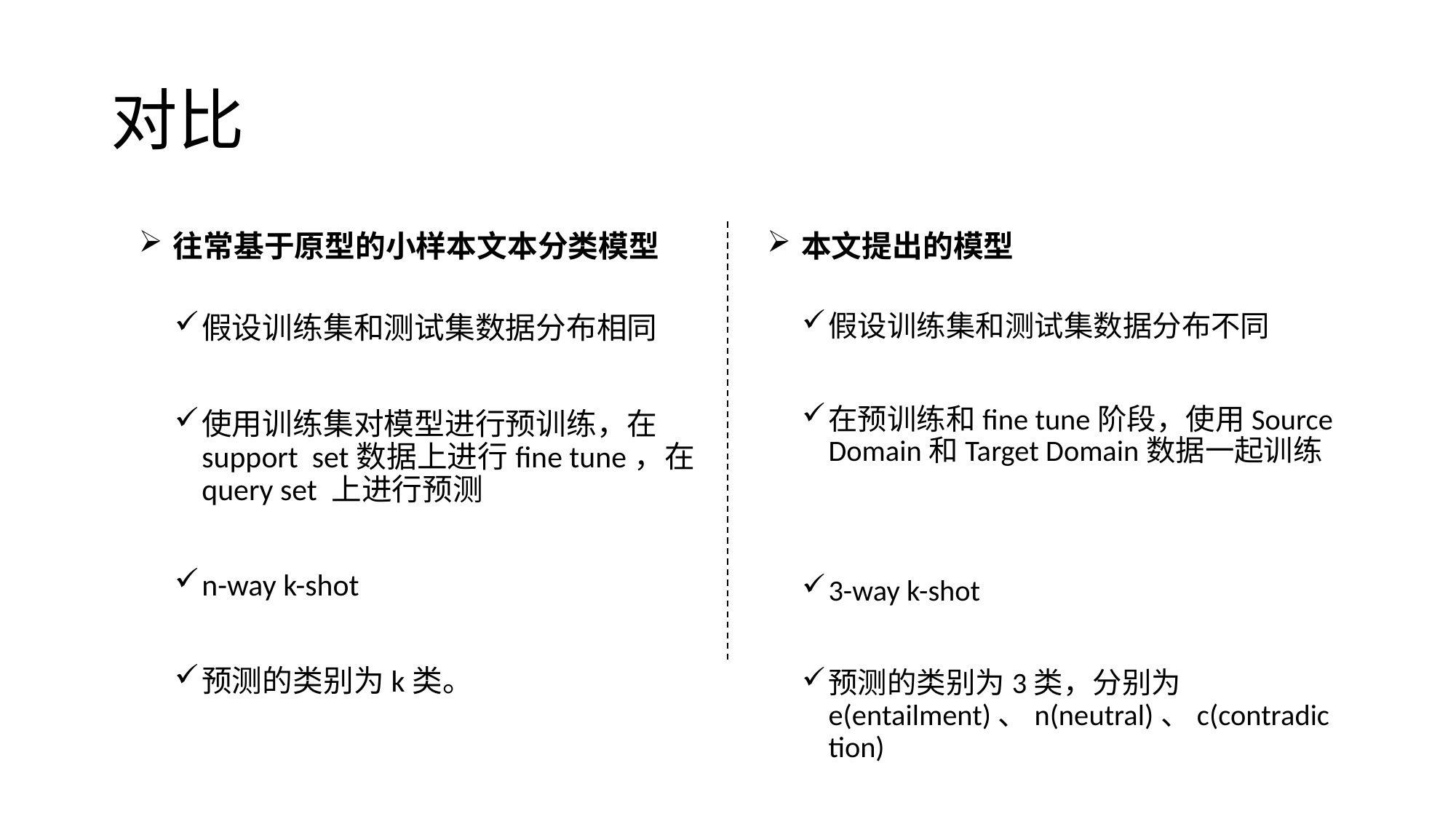

# 对比
往常基于原型的小样本文本分类模型
本文提出的模型

假设训练集和测试集数据分布相同

使用训练集对模型进行预训练，在support  set数据上进行fine tune，在query set 上进行预测

n-way k-shot

预测的类别为k类。

假设训练集和测试集数据分布不同

在预训练和fine tune阶段，使用Source Domain和Target Domain数据一起训练

3-way k-shot

预测的类别为3类，分别为e(entailment)、n(neutral)、c(contradiction)